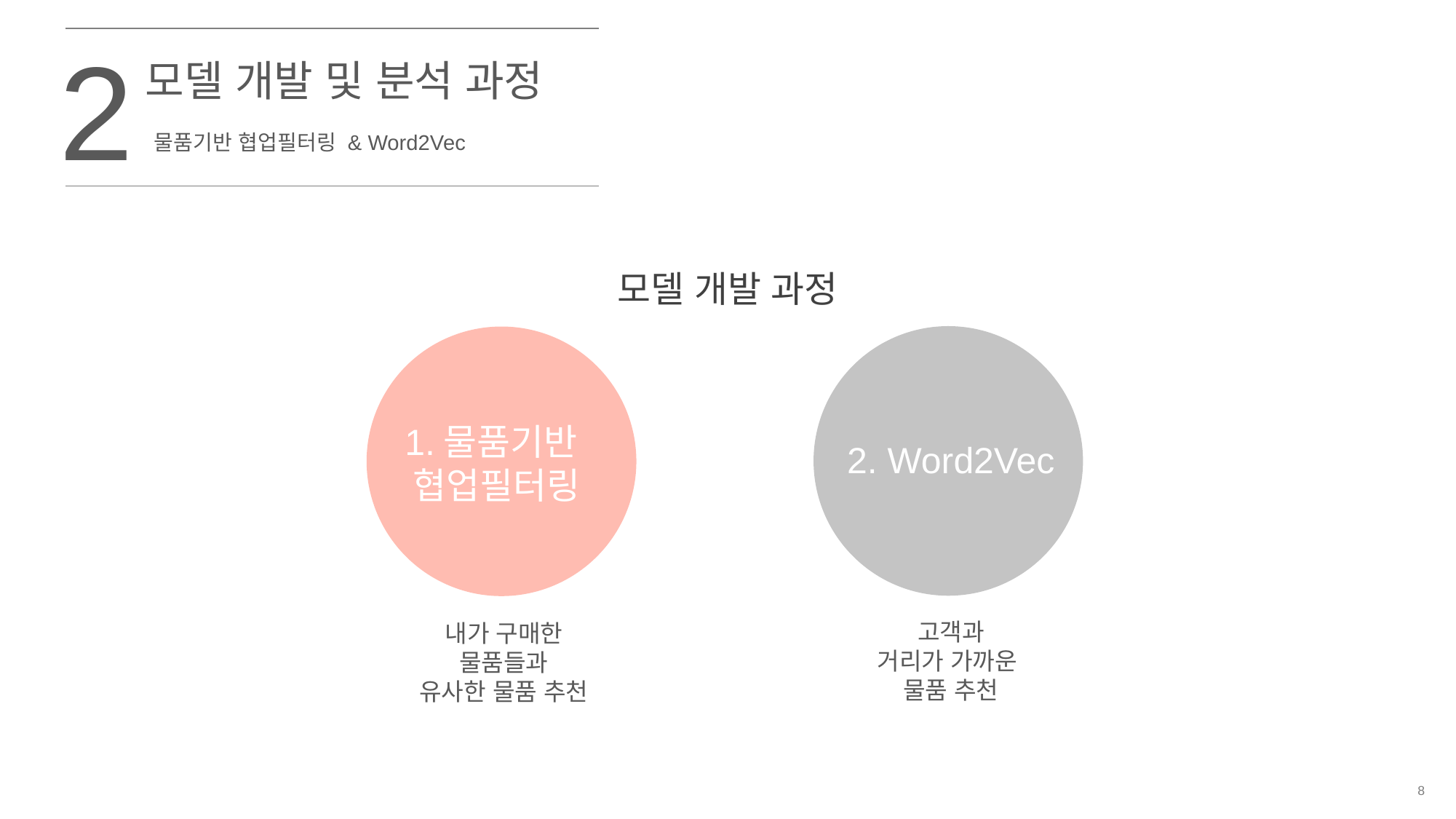

2
모델 개발 및 분석 과정
물품기반 협업필터링 & Word2Vec
모델 개발 과정

1.물품기반
협업필터링
2. Word2Vec
고객과
거리가 가까운
물품 추천
내가 구매한 물품들과
유사한 물품 추천